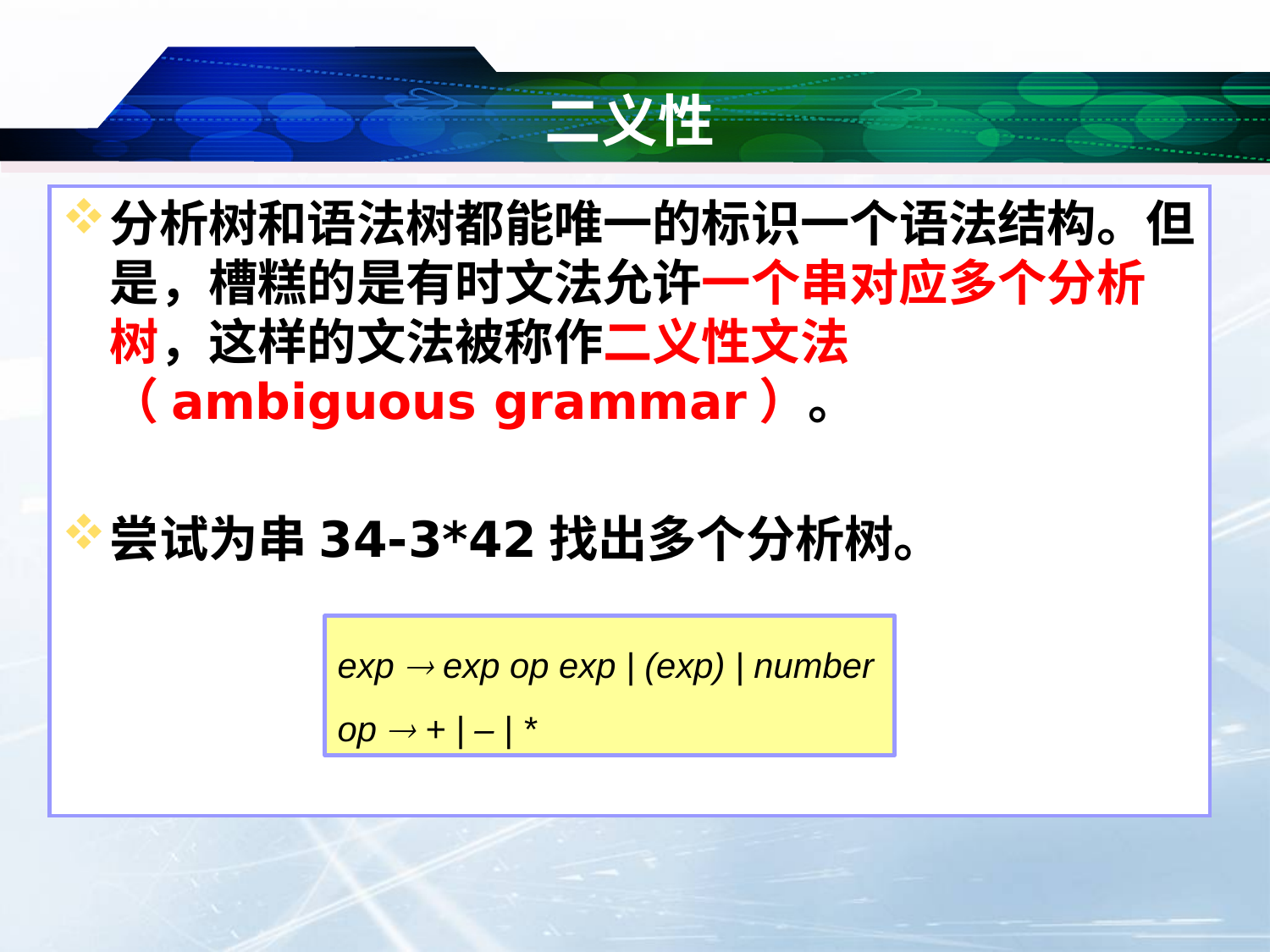

# 二义性
分析树和语法树都能唯一的标识一个语法结构。但是，槽糕的是有时文法允许一个串对应多个分析树，这样的文法被称作二义性文法（ambiguous grammar）。

尝试为串34-3*42找出多个分析树。
exp → exp op exp | (exp) | number
op → + | – | *